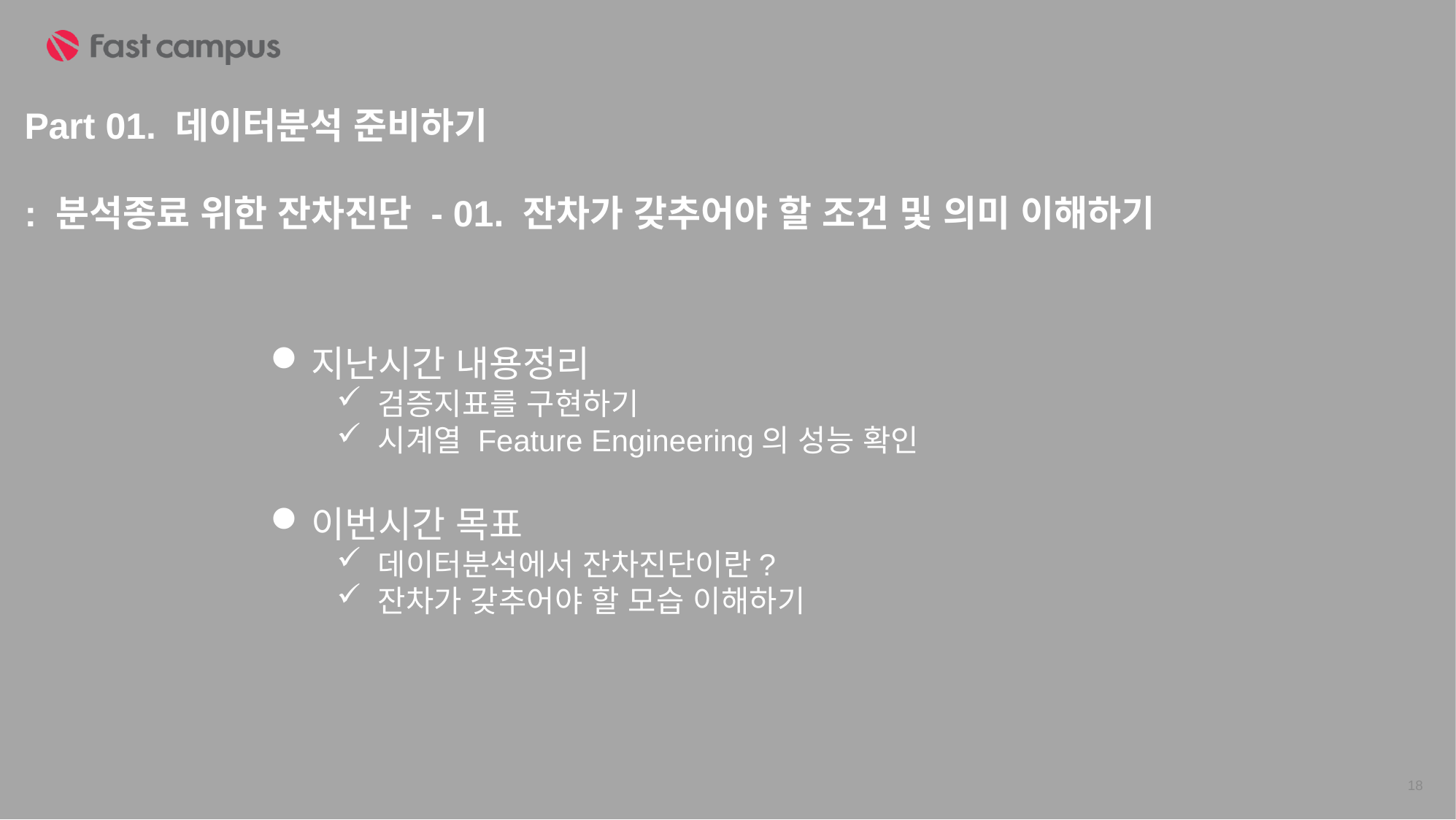

Part 01. 데이터분석 준비하기

: 분석종료 위한 잔차진단 - 01. 잔차가 갖추어야 할 조건 및 의미 이해하기
지난시간 내용정리
검증지표를 구현하기
시계열 Feature Engineering의 성능 확인

이번시간 목표
데이터분석에서 잔차진단이란?
잔차가 갖추어야 할 모습 이해하기
18